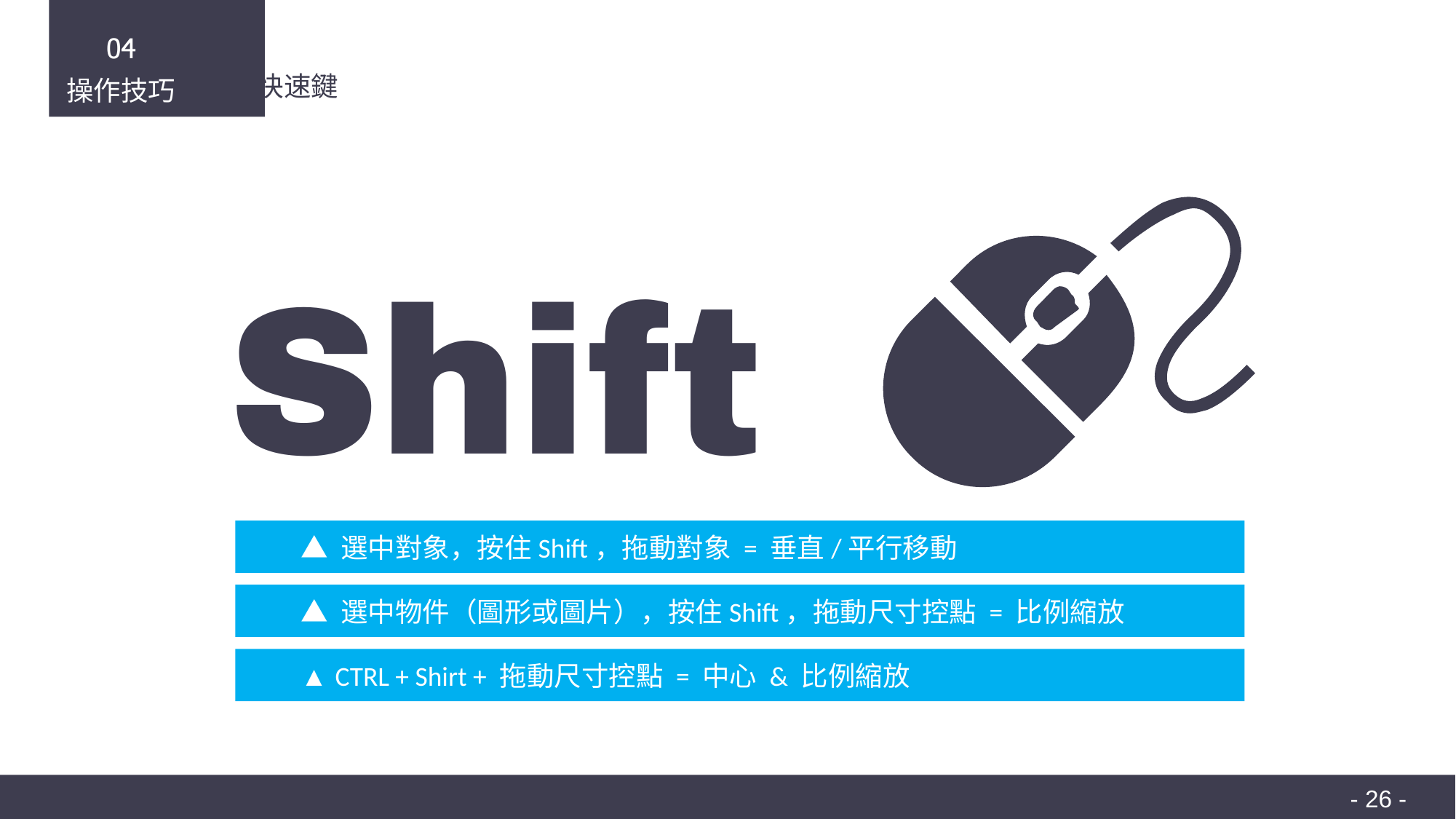

04
操作技巧
4.1 快速鍵

Shift
▲ 選中對象，按住Shift，拖動對象 = 垂直/平行移動
▲ 選中物件（圖形或圖片），按住Shift，拖動尺寸控點 = 比例縮放
▲ CTRL + Shirt + 拖動尺寸控點 = 中心 & 比例縮放